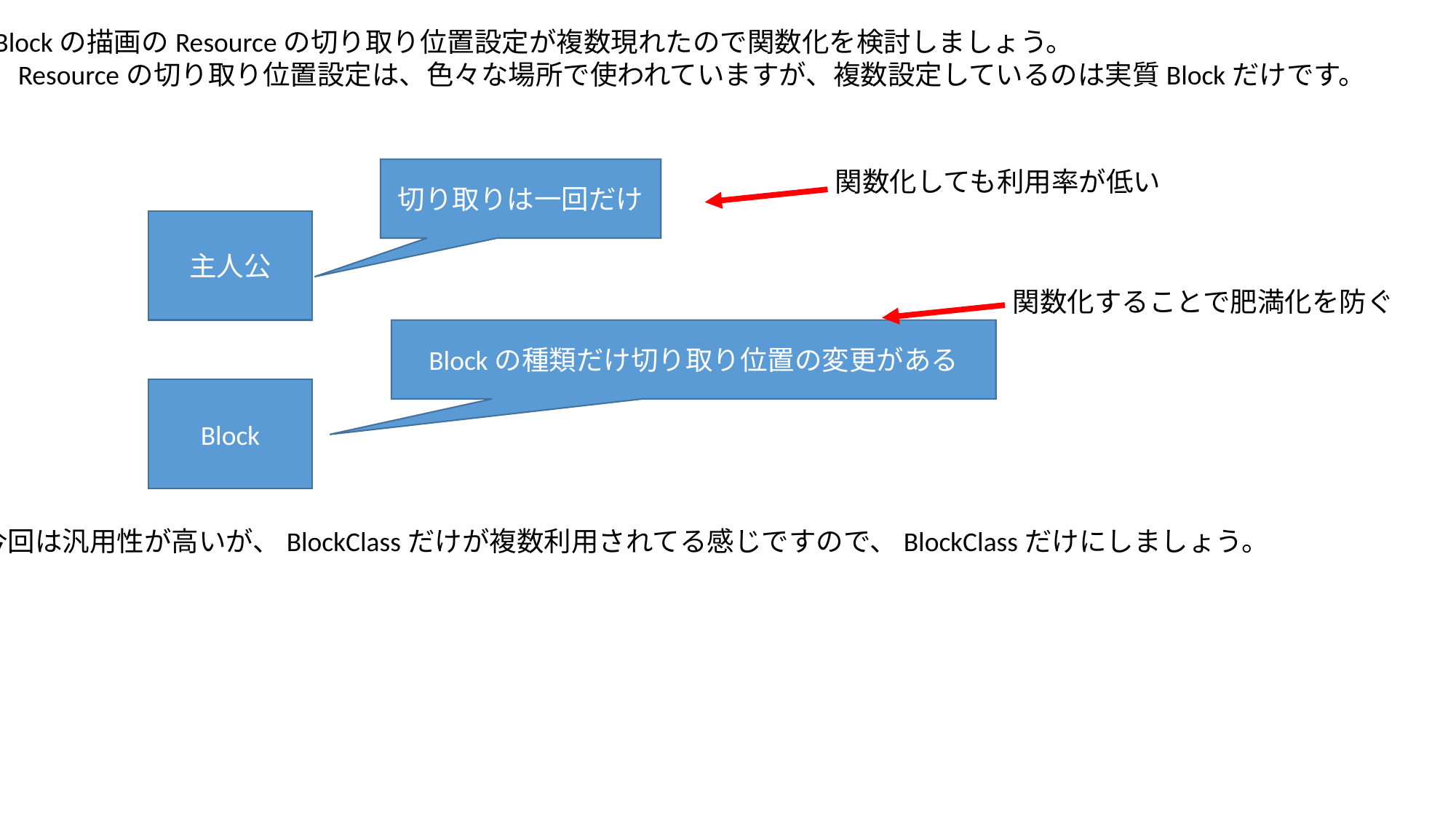

・Blockの描画のResourceの切り取り位置設定が複数現れたので関数化を検討しましょう。
　 Resourceの切り取り位置設定は、色々な場所で使われていますが、複数設定しているのは実質Blockだけです。
切り取りは一回だけ
関数化しても利用率が低い
主人公
関数化することで肥満化を防ぐ
Blockの種類だけ切り取り位置の変更がある
Block
今回は汎用性が高いが、BlockClassだけが複数利用されてる感じですので、BlockClassだけにしましょう。